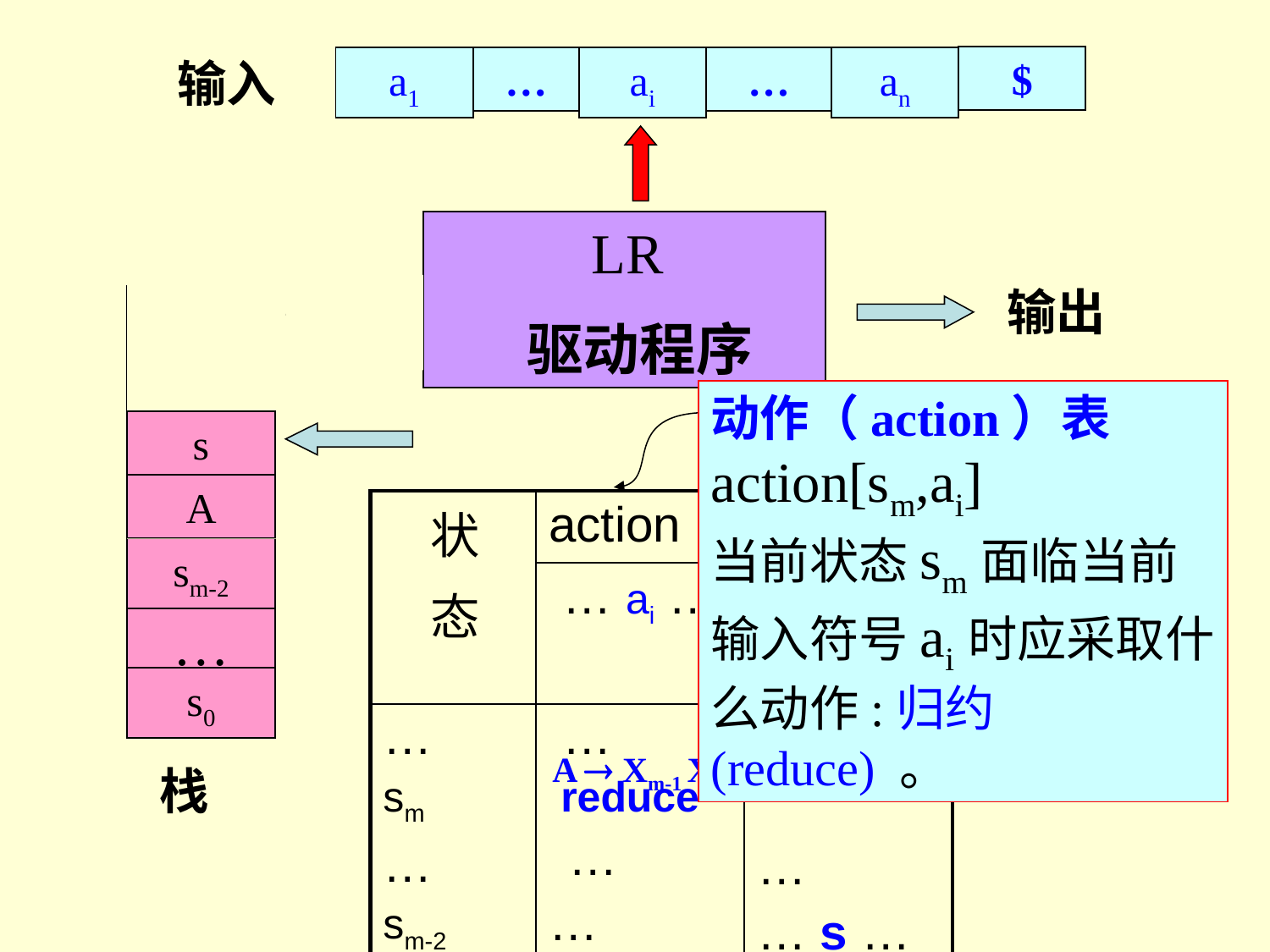

输入
$
a1
…
ai
…
an

           LR
      驱动程序

输出
sm

Xm

动作（action）表
action[sm,ai]
当前状态sm面临当前输入符号ai时应采取什么动作:归约(reduce) 。

sm-1
s

Xm-1
A
| 状 态 | action | goto |
| --- | --- | --- |
|  | … ai … | … A… |
| … sm … sm-2 | … reduce … … | … … … s … |
sm-2
…
s0
A → Xm-1 Xm
栈

12